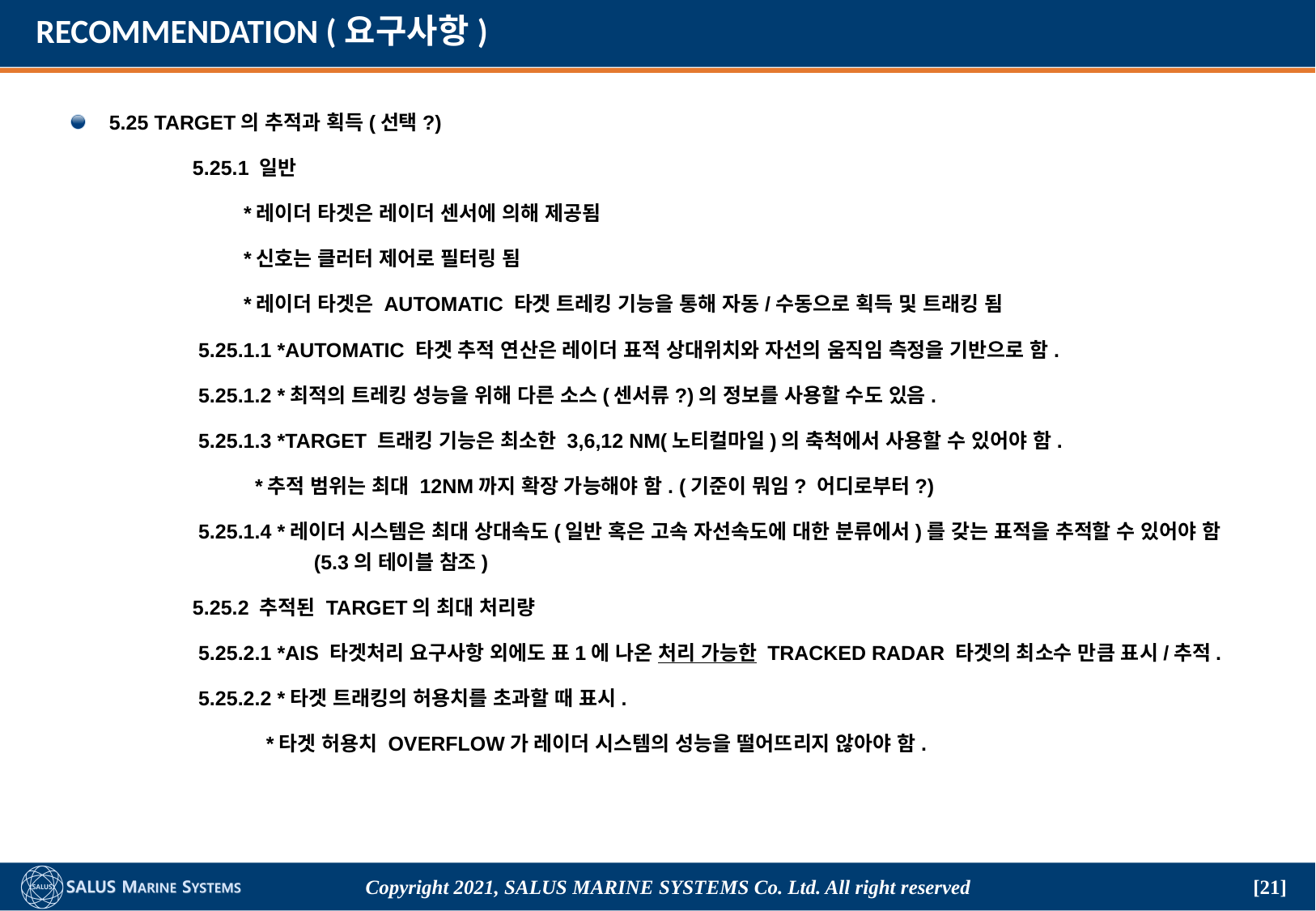

# RECOMMENDATION (요구사항)
5.25 TARGET의 추적과 획득(선택?)
	5.25.1 일반
	         *레이더 타겟은 레이더 센서에 의해 제공됨
	         *신호는 클러터 제어로 필터링 됨
	         *레이더 타겟은 AUTOMATIC 타겟 트레킹 기능을 통해 자동/수동으로 획득 및 트래킹 됨
	 5.25.1.1 *AUTOMATIC 타겟 추적 연산은 레이더 표적 상대위치와 자선의 움직임 측정을 기반으로 함.
	 5.25.1.2 *최적의 트레킹 성능을 위해 다른 소스(센서류?)의 정보를 사용할 수도 있음.
	 5.25.1.3 *TARGET 트래킹 기능은 최소한 3,6,12 NM(노티컬마일)의 축척에서 사용할 수 있어야 함.
	           *추적 범위는 최대 12NM까지 확장 가능해야 함. (기준이 뭐임? 어디로부터?)
	 5.25.1.4 *레이더 시스템은 최대 상대속도(일반 혹은 고속 자선속도에 대한 분류에서)를 갖는 표적을 추적할 수 있어야 함 		(5.3의 테이블 참조)
	5.25.2 추적된 TARGET의 최대 처리량
	 5.25.2.1 *AIS 타겟처리 요구사항 외에도 표1에 나온 처리 가능한 TRACKED RADAR 타겟의 최소수 만큼 표시/추적.
	 5.25.2.2 *타겟 트래킹의 허용치를 초과할 때 표시.
	             *타겟 허용치 OVERFLOW가 레이더 시스템의 성능을 떨어뜨리지 않아야 함.

Copyright 2021, SALUS Marine Systems Co. Ltd. All right reserved
[21]